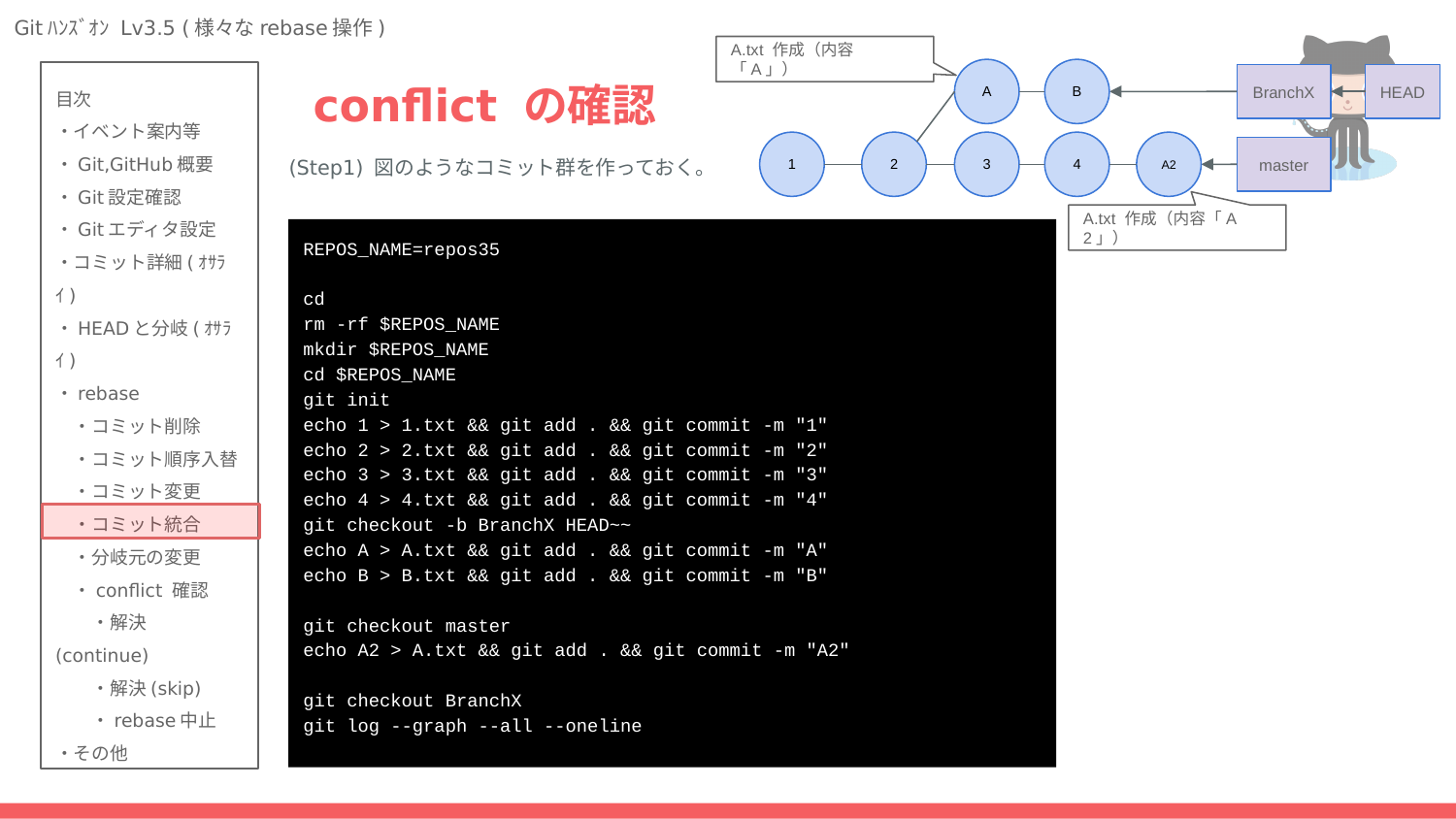

A.txt 作成（内容「A」）
A
B
# conflict の確認
BranchX
HEAD
1
2
3
4
A2
(Step1) 図のようなコミット群を作っておく。
master
A.txt 作成（内容「A2」）
REPOS_NAME=repos35
cd
rm -rf $REPOS_NAME
mkdir $REPOS_NAME
cd $REPOS_NAME
git init
echo 1 > 1.txt && git add . && git commit -m "1"
echo 2 > 2.txt && git add . && git commit -m "2"
echo 3 > 3.txt && git add . && git commit -m "3"
echo 4 > 4.txt && git add . && git commit -m "4"
git checkout -b BranchX HEAD~~
echo A > A.txt && git add . && git commit -m "A"
echo B > B.txt && git add . && git commit -m "B"
git checkout master
echo A2 > A.txt && git add . && git commit -m "A2"
git checkout BranchX
git log --graph --all --oneline